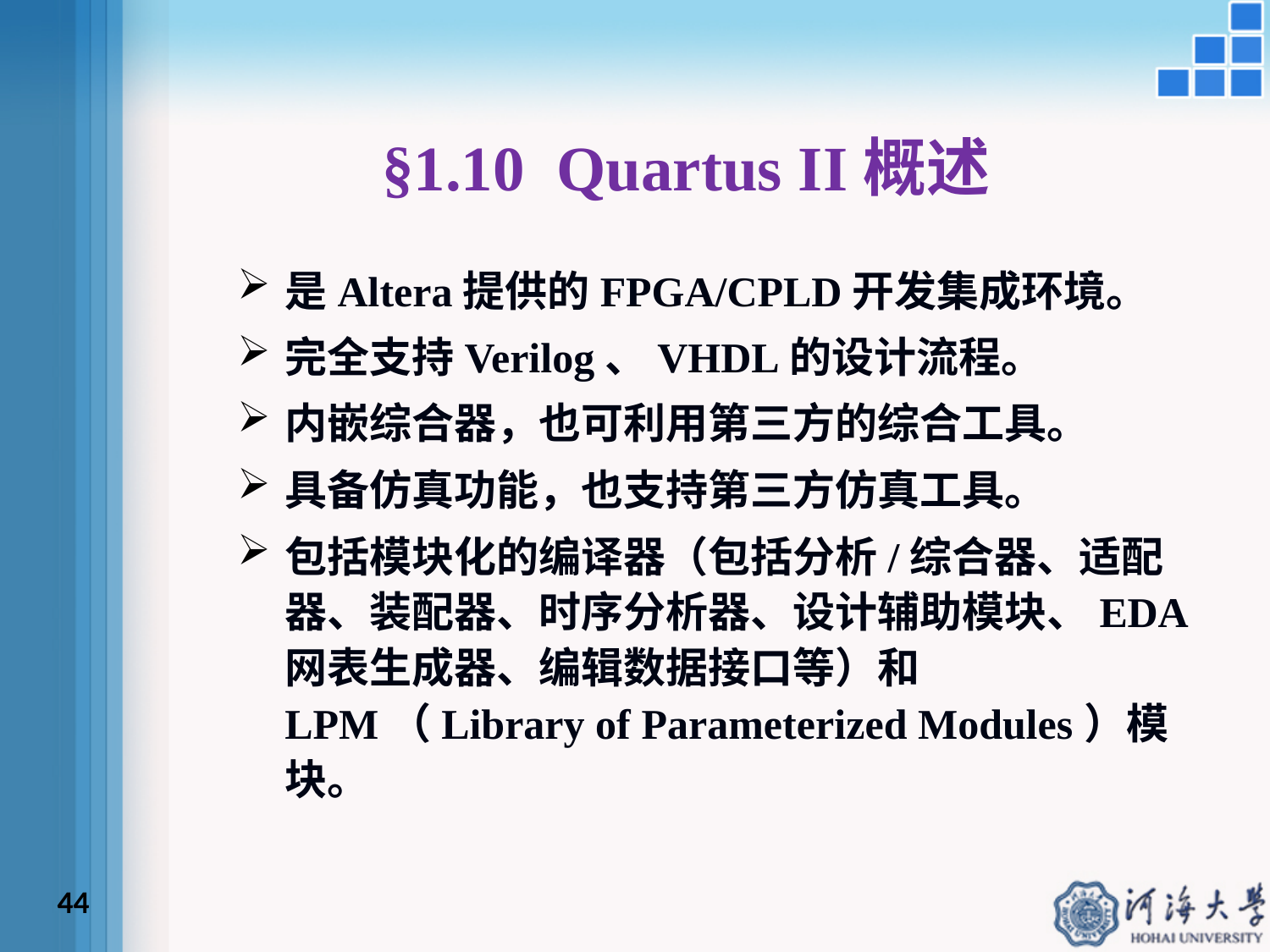

# §1.10  Quartus II概述
是Altera提供的FPGA/CPLD开发集成环境。
完全支持Verilog、VHDL的设计流程。
内嵌综合器，也可利用第三方的综合工具。
具备仿真功能，也支持第三方仿真工具。
包括模块化的编译器（包括分析/综合器、适配器、装配器、时序分析器、设计辅助模块、EDA网表生成器、编辑数据接口等）和LPM（Library of Parameterized Modules）模块。
44